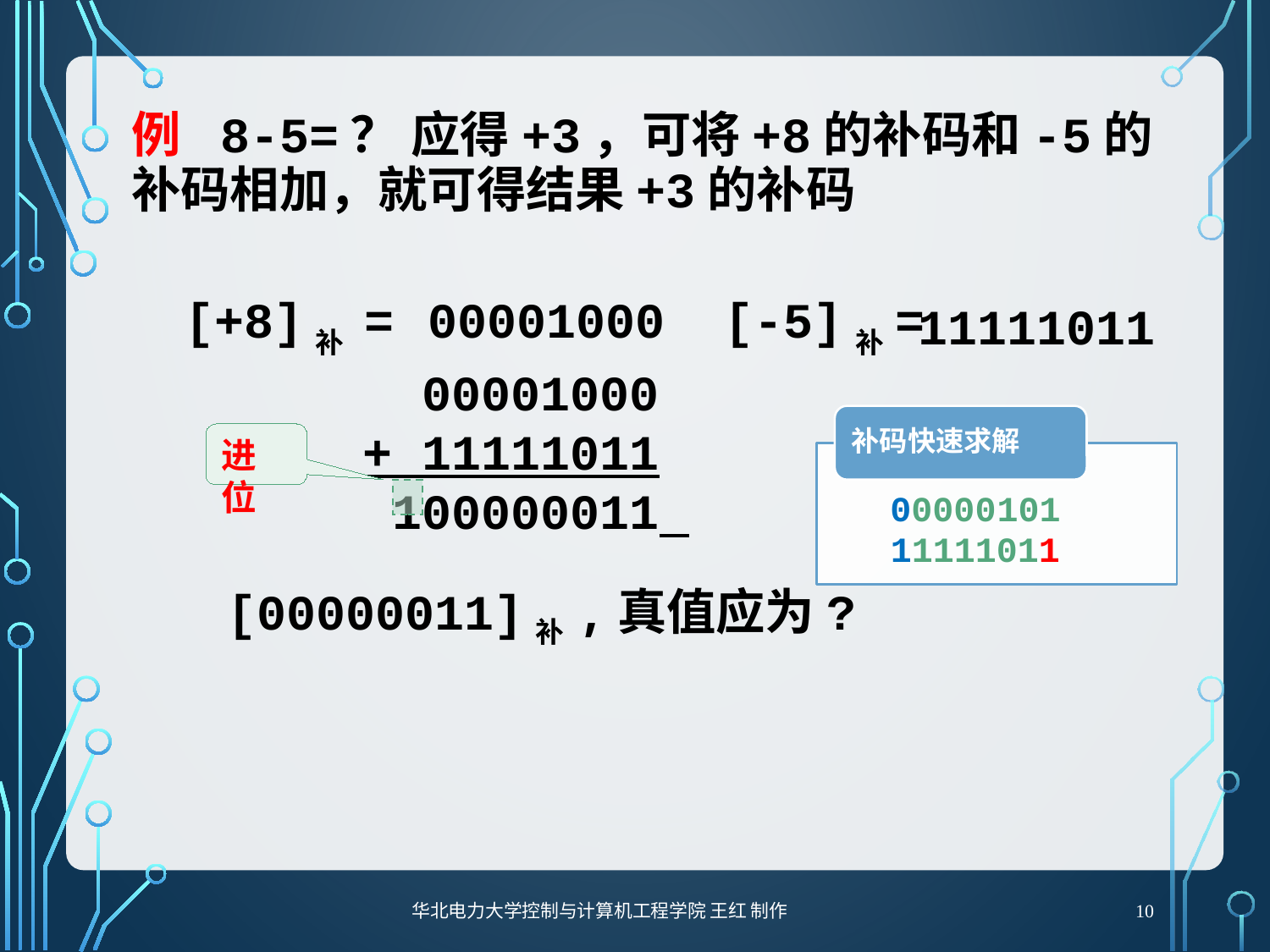

# 例  8-5=？ 应得+3，可将+8的补码和-5的补码相加，就可得结果+3的补码
[+8]补 =  00001000  [-5]补=
        00001000
      + 11111011
       100000011
11111011

补码快速求解
进位

00000
101
11111011
[00000011]补,真值应为?
华北电力大学控制与计算机工程学院 王红 制作
10